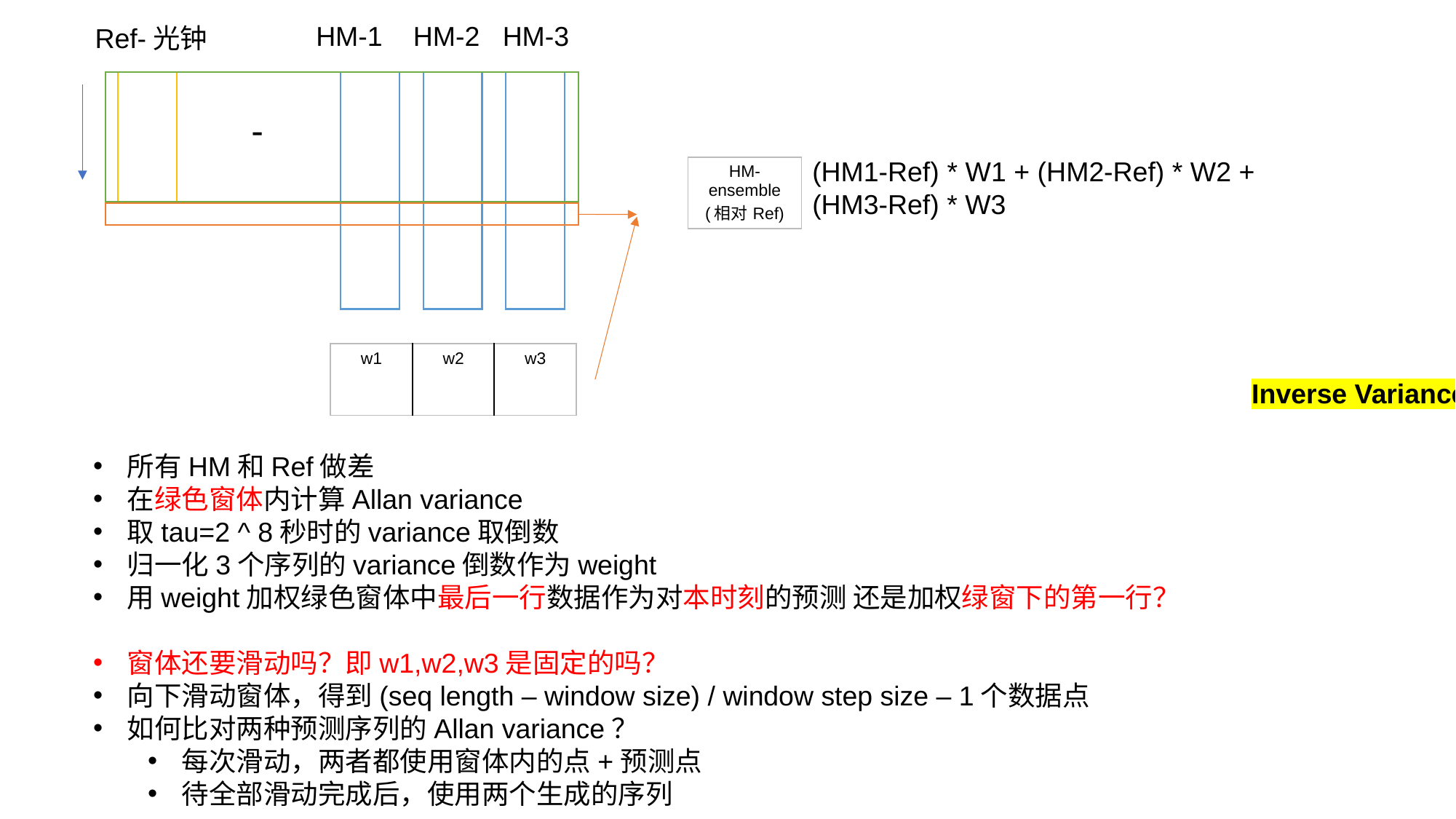

HM-1    HM-2   HM-3
Ref-光钟

-
(HM1-Ref) * W1 + (HM2-Ref) * W2 + (HM3-Ref) * W3
| HM-ensemble (相对Ref) |
| --- |

| w1 | w2 | w3 |
| --- | --- | --- |
Inverse Variance
所有HM和Ref做差
在绿色窗体内计算Allan variance
取tau=2 ^ 8秒时的variance取倒数
归一化3个序列的variance倒数作为weight
用weight加权绿色窗体中最后一行数据作为对本时刻的预测 还是加权绿窗下的第一行？

窗体还要滑动吗？即w1,w2,w3是固定的吗？
向下滑动窗体，得到(seq length – window size) / window step size – 1个数据点
如何比对两种预测序列的Allan variance？
每次滑动，两者都使用窗体内的点+预测点
待全部滑动完成后，使用两个生成的序列